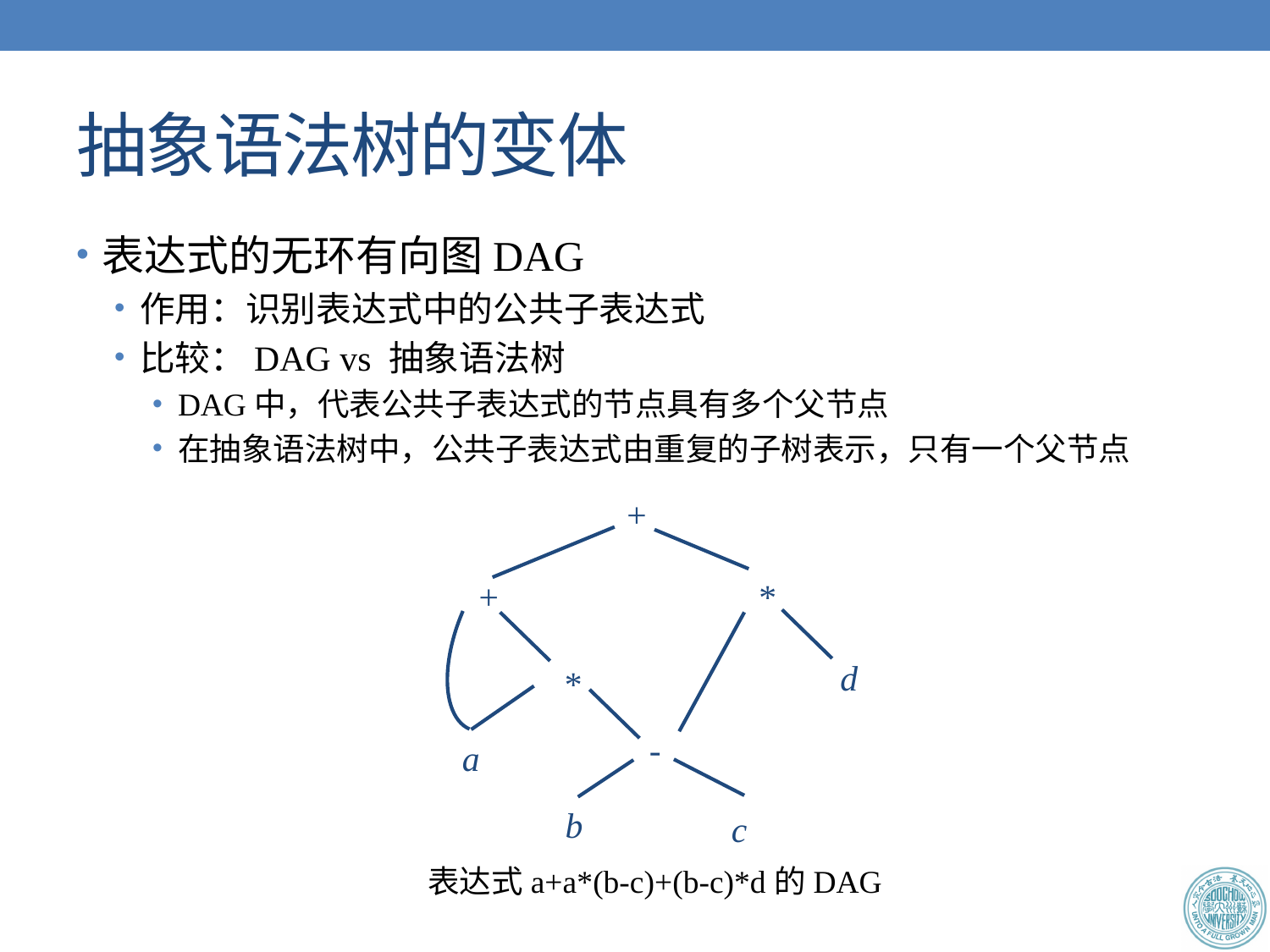

# 抽象语法树的变体
表达式的无环有向图DAG
作用：识别表达式中的公共子表达式
比较：DAG vs 抽象语法树
DAG中，代表公共子表达式的节点具有多个父节点
在抽象语法树中，公共子表达式由重复的子树表示，只有一个父节点

+

+
*
d
*
-
a
b
c
表达式a+a*(b-c)+(b-c)*d的DAG